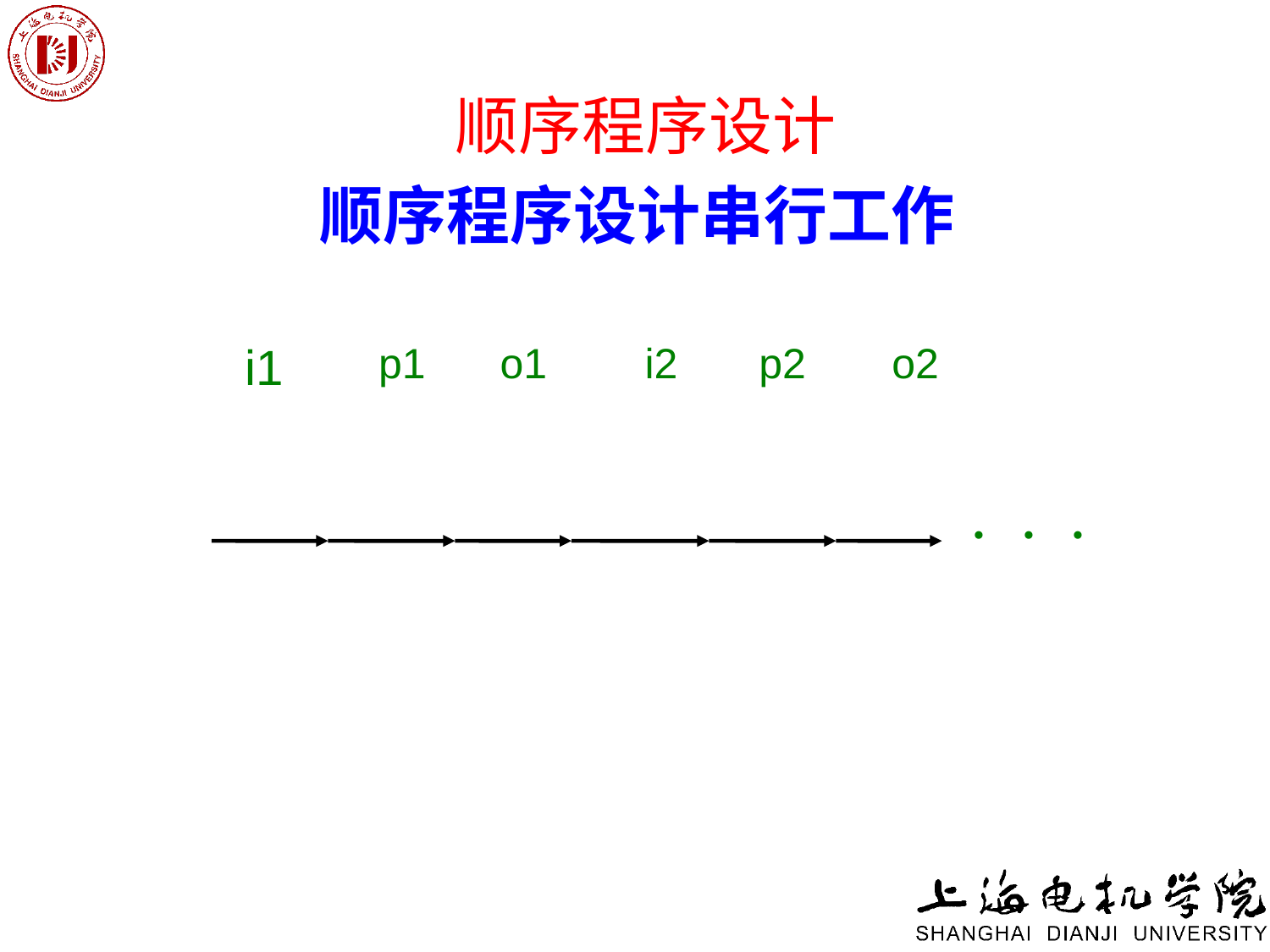

# 顺序程序设计 顺序程序设计串行工作

i1
p1
o1
i2
p2
o2
．．．